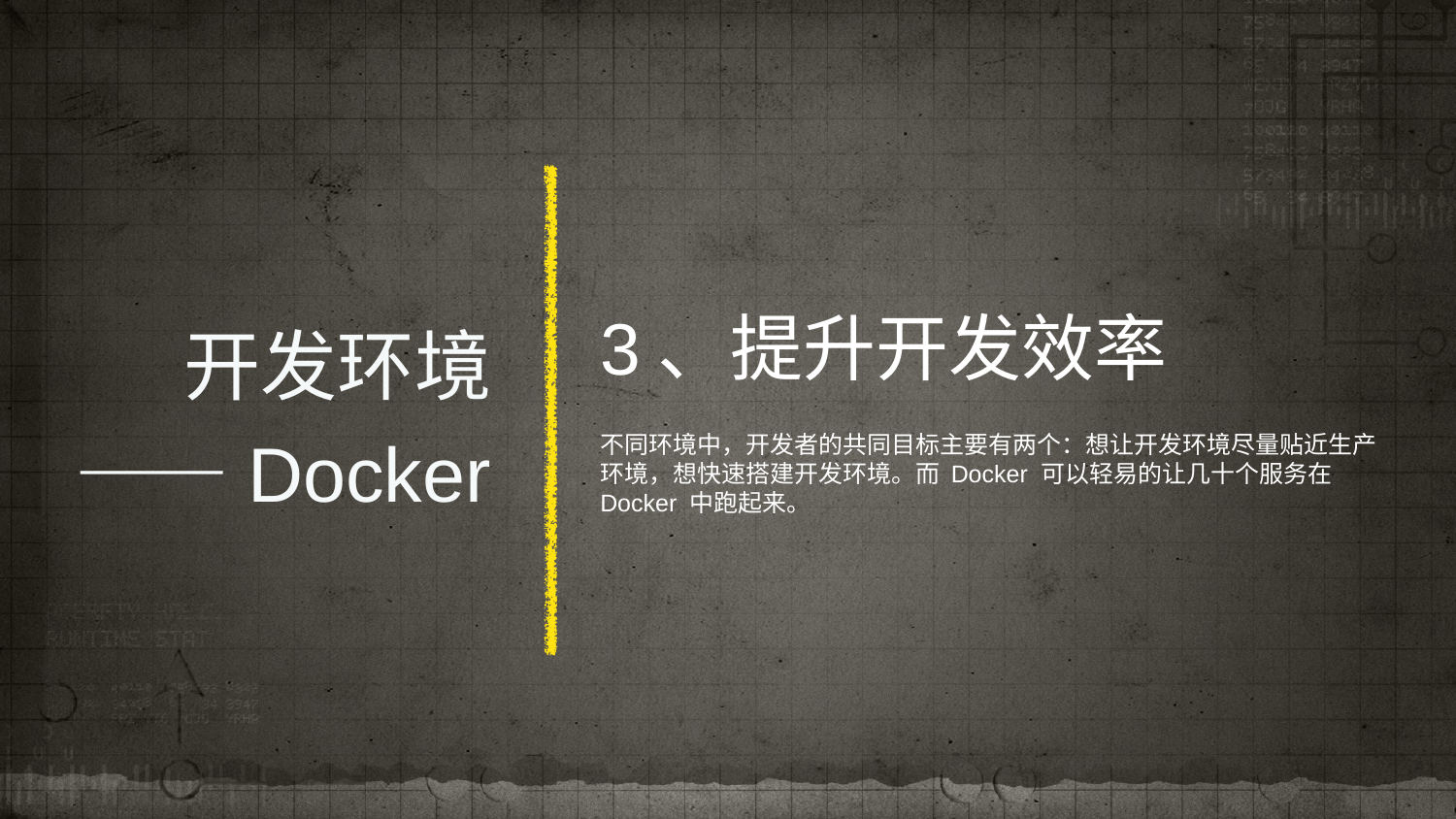

# 开发环境——Docker
3、提升开发效率
不同环境中，开发者的共同目标主要有两个：想让开发环境尽量贴近生产环境，想快速搭建开发环境。而 Docker 可以轻易的让几十个服务在 Docker 中跑起来。